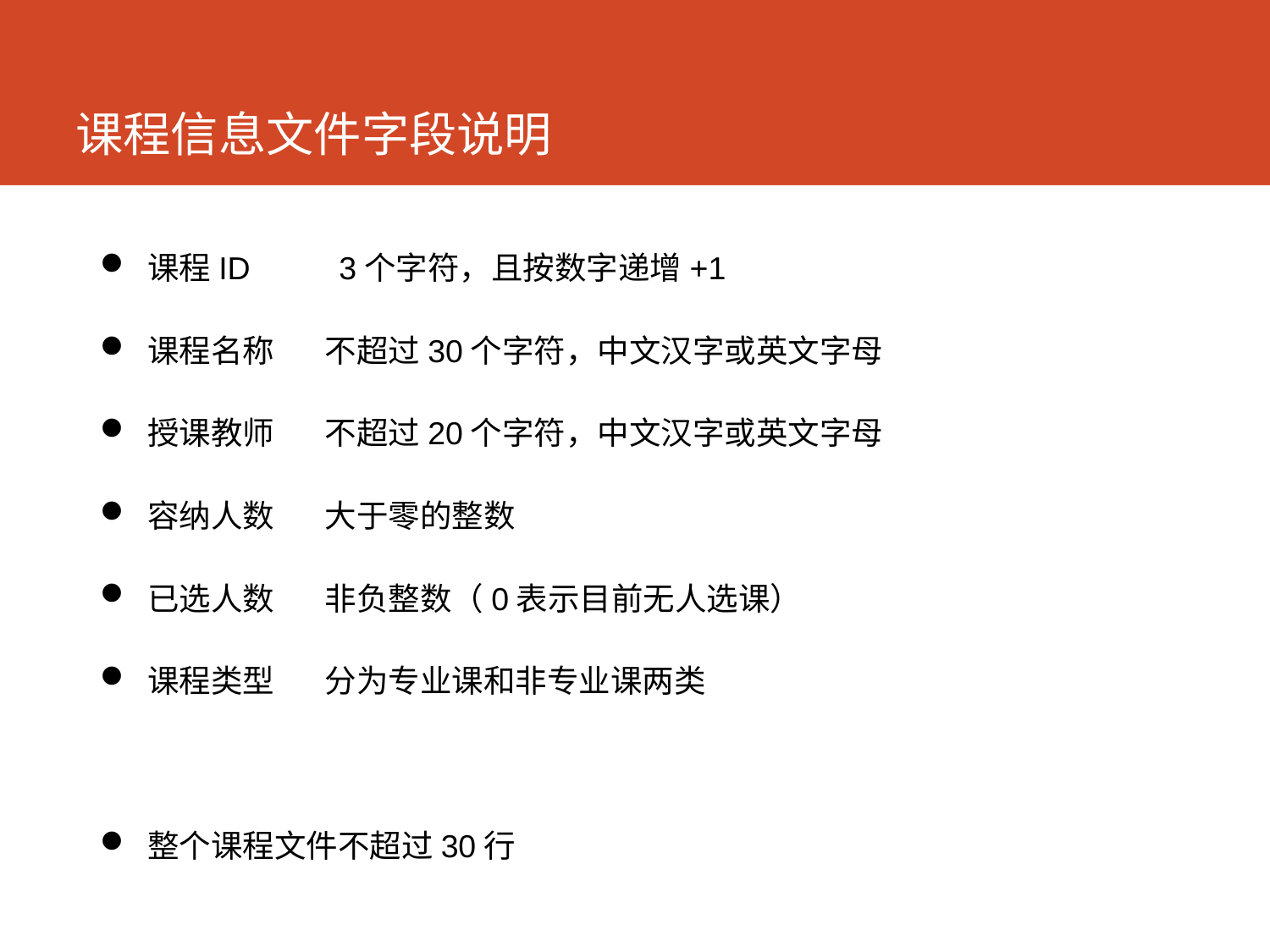

# 课程信息文件字段说明
课程ID          3个字符，且按数字递增+1
课程名称       不超过30个字符，中文汉字或英文字母
授课教师       不超过20个字符，中文汉字或英文字母
容纳人数       大于零的整数
已选人数       非负整数（0表示目前无人选课）
课程类型       分为专业课和非专业课两类

整个课程文件不超过30行